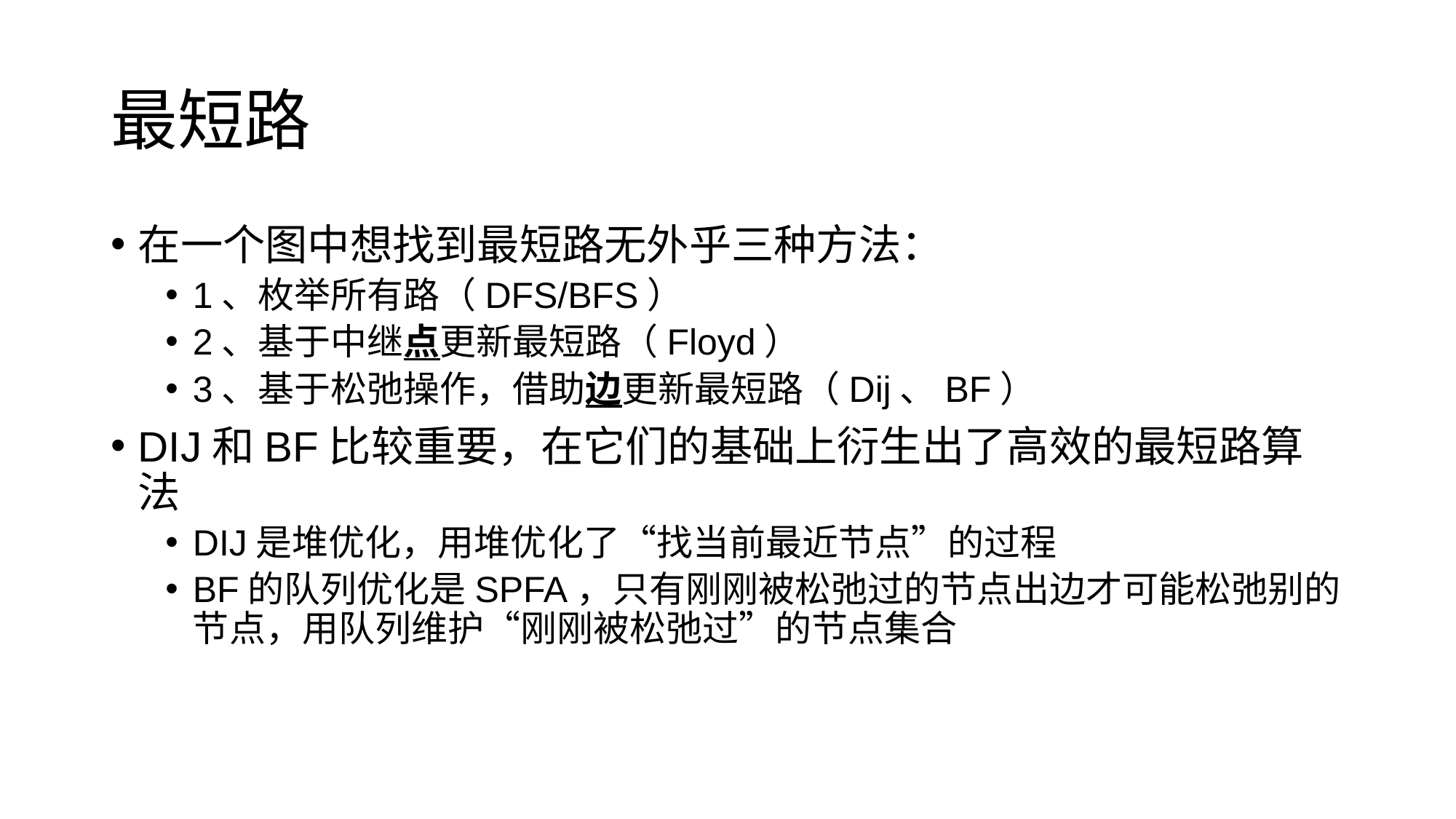

# 最短路
在一个图中想找到最短路无外乎三种方法：
1、枚举所有路（DFS/BFS）
2、基于中继点更新最短路（Floyd）
3、基于松弛操作，借助边更新最短路（Dij、BF）
DIJ和BF比较重要，在它们的基础上衍生出了高效的最短路算法
DIJ是堆优化，用堆优化了“找当前最近节点”的过程
BF的队列优化是SPFA，只有刚刚被松弛过的节点出边才可能松弛别的节点，用队列维护“刚刚被松弛过”的节点集合